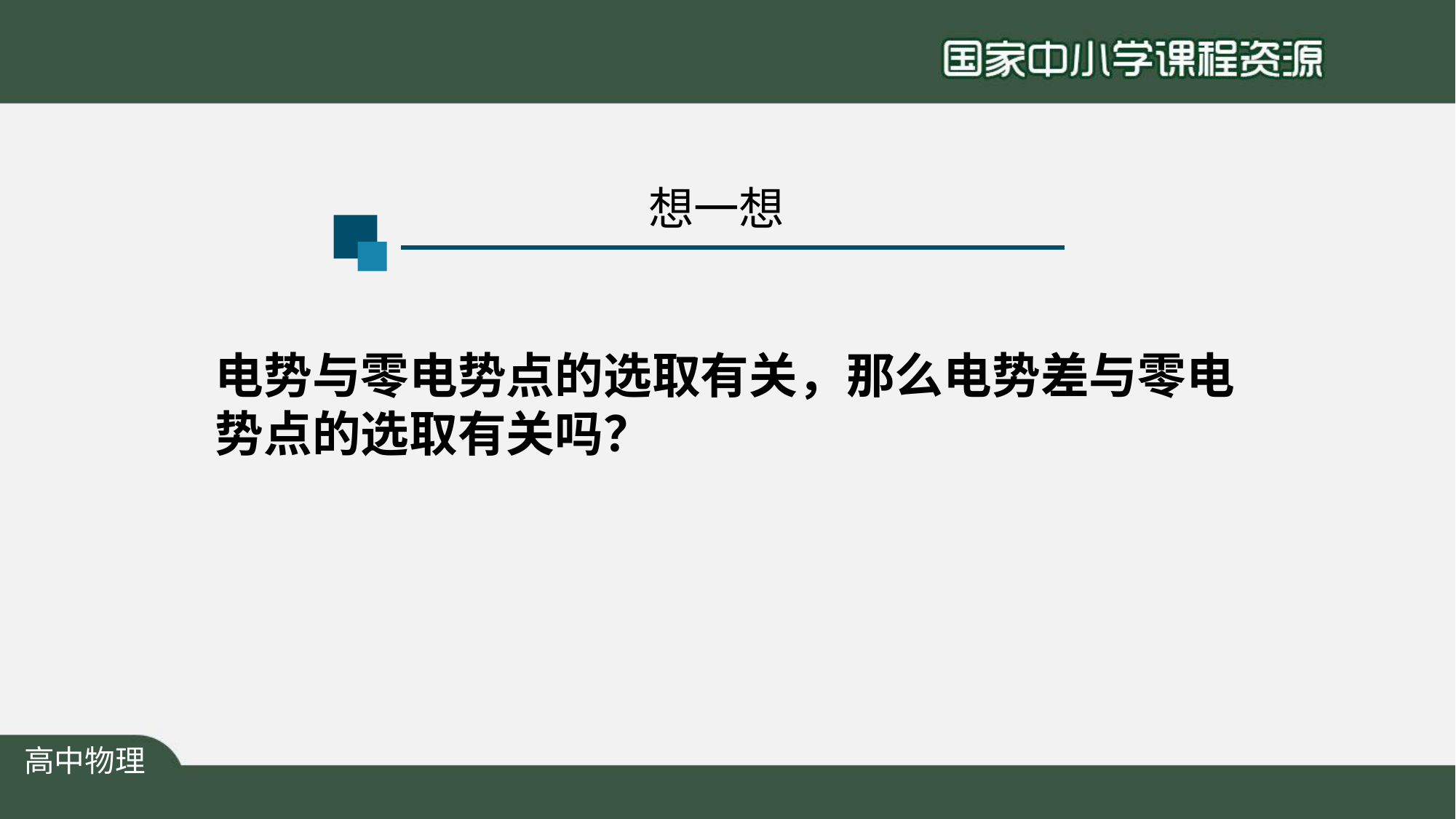

想一想

# 电势与零电势点的选取有关，那么电势差与零电 势点的选取有关吗？
高中物理